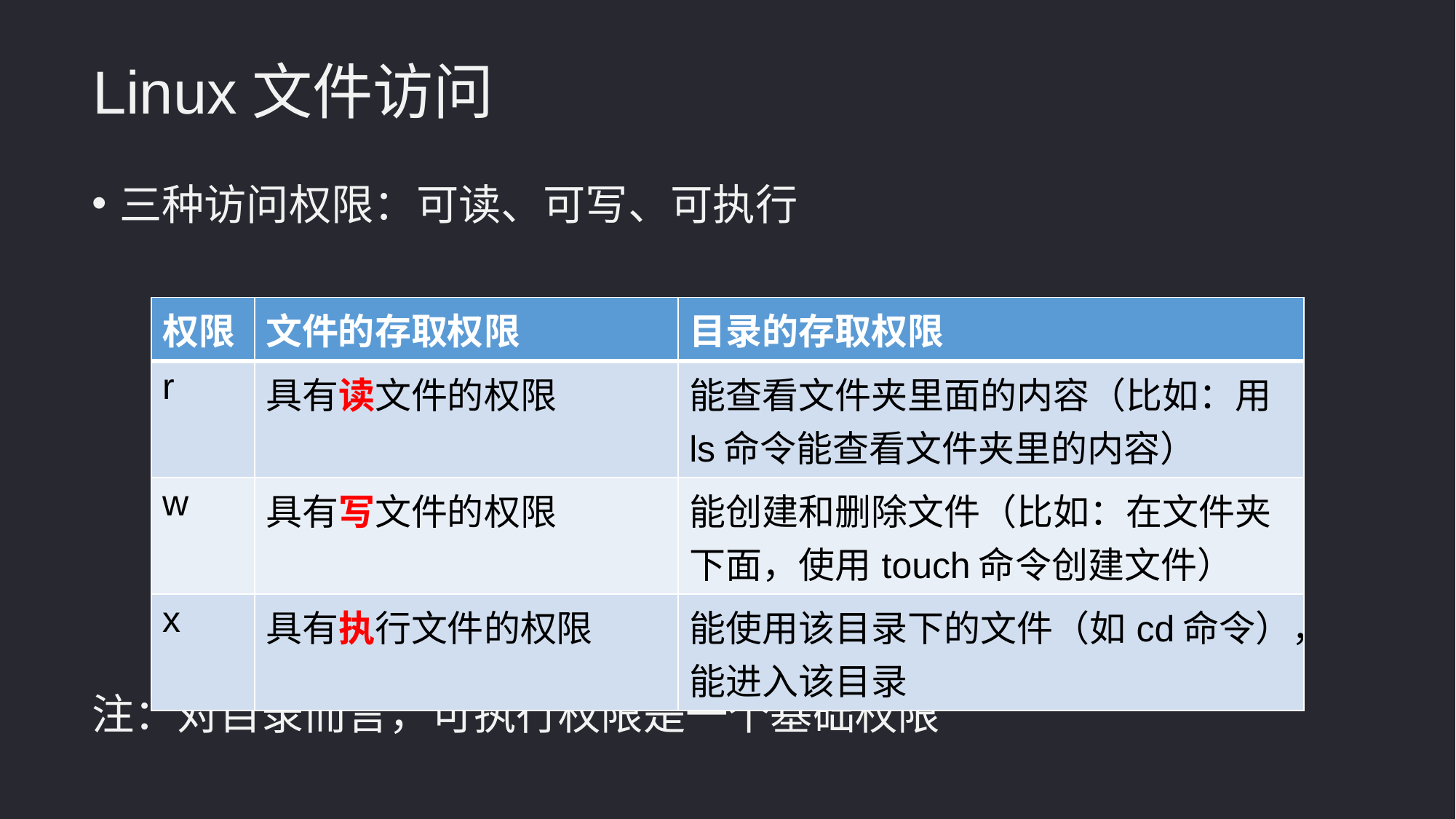

Linux文件访问
三种访问权限：可读、可写、可执行

注：对目录而言，可执行权限是一个基础权限
| 权限 | 文件的存取权限 | 目录的存取权限 |
| --- | --- | --- |
| r | 具有读文件的权限 | 能查看文件夹里面的内容（比如：用ls命令能查看文件夹里的内容） |
| w | 具有写文件的权限 | 能创建和删除文件（比如：在文件夹下面，使用touch命令创建文件） |
| x | 具有执行文件的权限 | 能使用该目录下的文件（如cd命令），能进入该目录 |